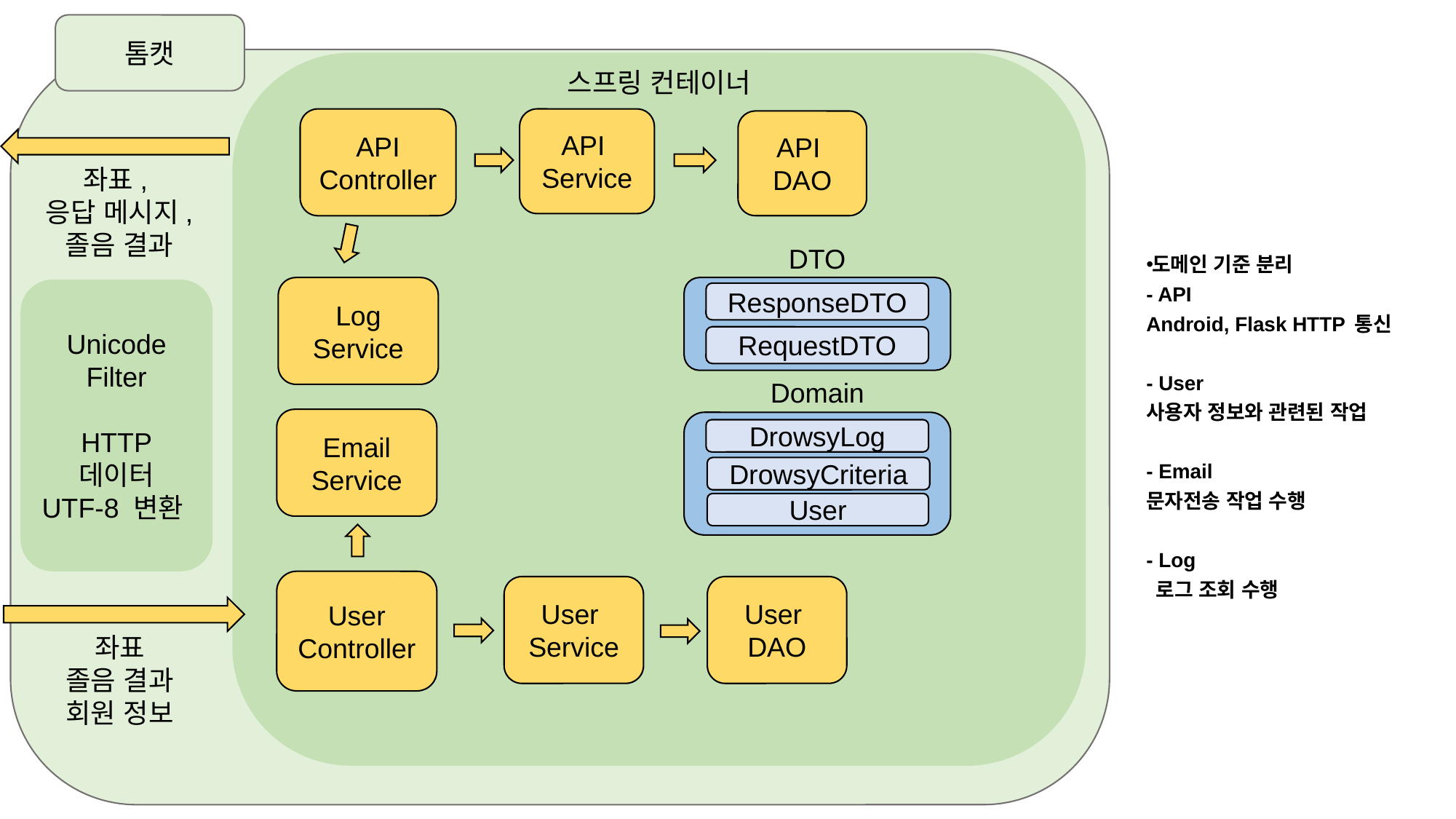

톰캣

스프링 컨테이너

API
Service
API Controller

API
DAO

좌표,
응답 메시지,
졸음 결과

User
Controller
User
Service
User
DAO

좌표
졸음 결과
회원 정보

도메인 기준 분리
- API
Android, Flask HTTP 통신

- User
사용자 정보와 관련된 작업

- Email
문자전송 작업 수행

- Log
 로그 조회 수행
Log
Service
DTO

ResponseDTO
RequestDTO
Unicode
Filter

HTTP
데이터
UTF-8 변환
Email
Service
Domain

DrowsyLog
DrowsyCriteria
User